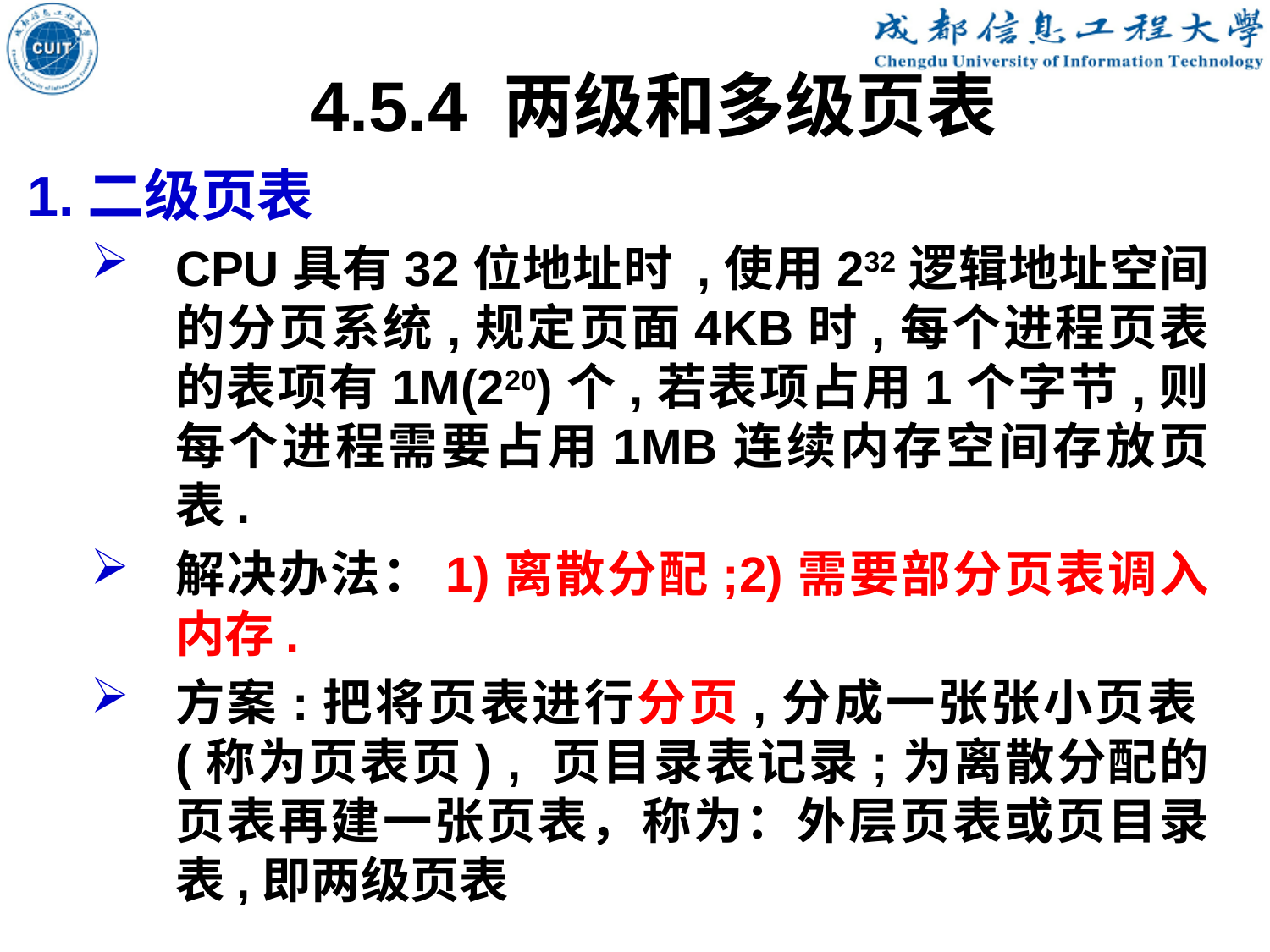

4.5.4 两级和多级页表
1.二级页表
CPU具有32位地址时 ,使用232逻辑地址空间的分页系统,规定页面4KB时,每个进程页表的表项有1M(220)个,若表项占用1个字节,则每个进程需要占用1MB连续内存空间存放页表.
解决办法：1)离散分配;2)需要部分页表调入内存.
方案:把将页表进行分页,分成一张张小页表(称为页表页) , 页目录表记录;为离散分配的页表再建一张页表，称为：外层页表或页目录表,即两级页表